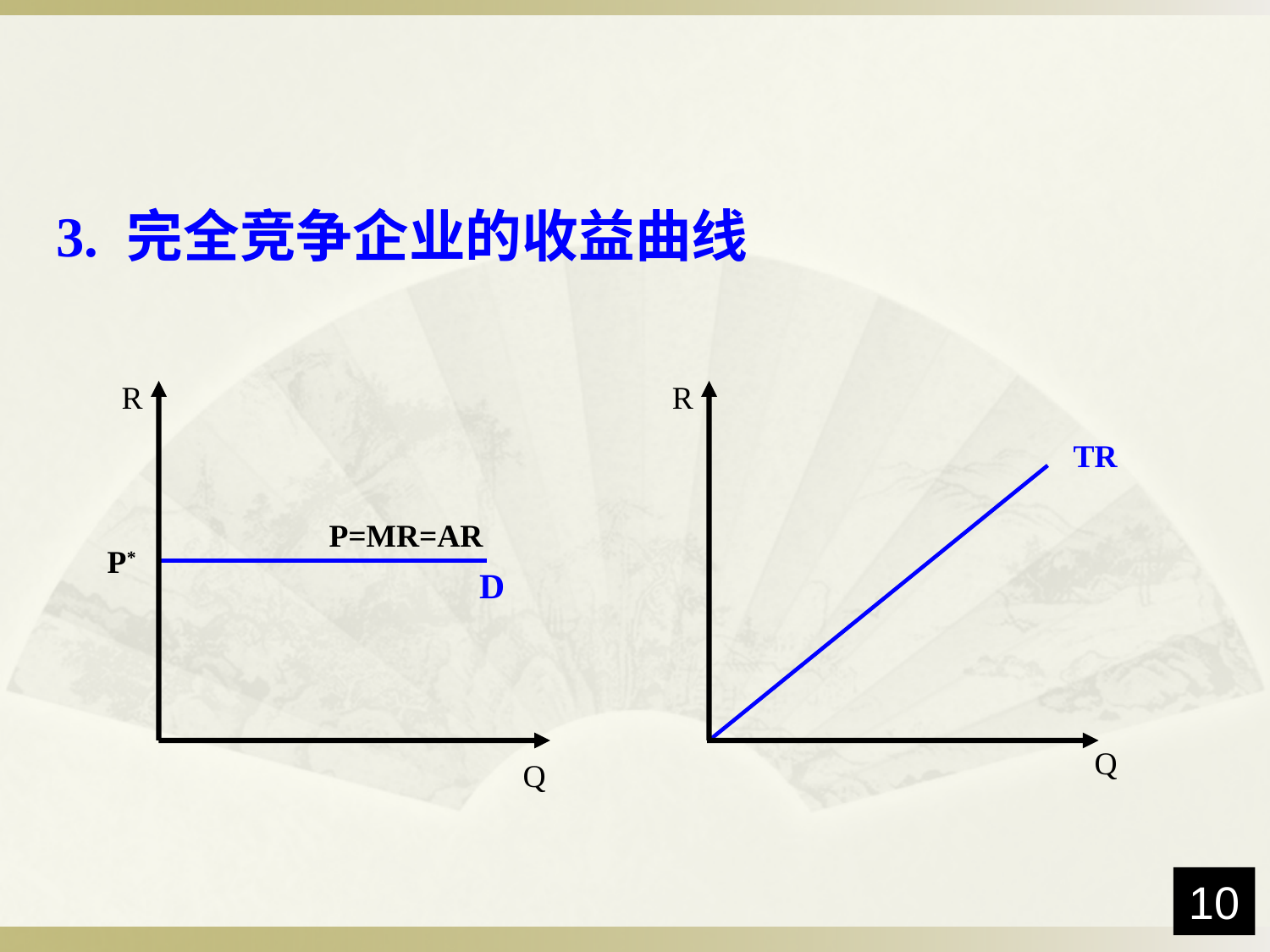

3. 完全竞争企业的收益曲线
R

P=MR=AR
P*

D

Q
R

TR

Q
10